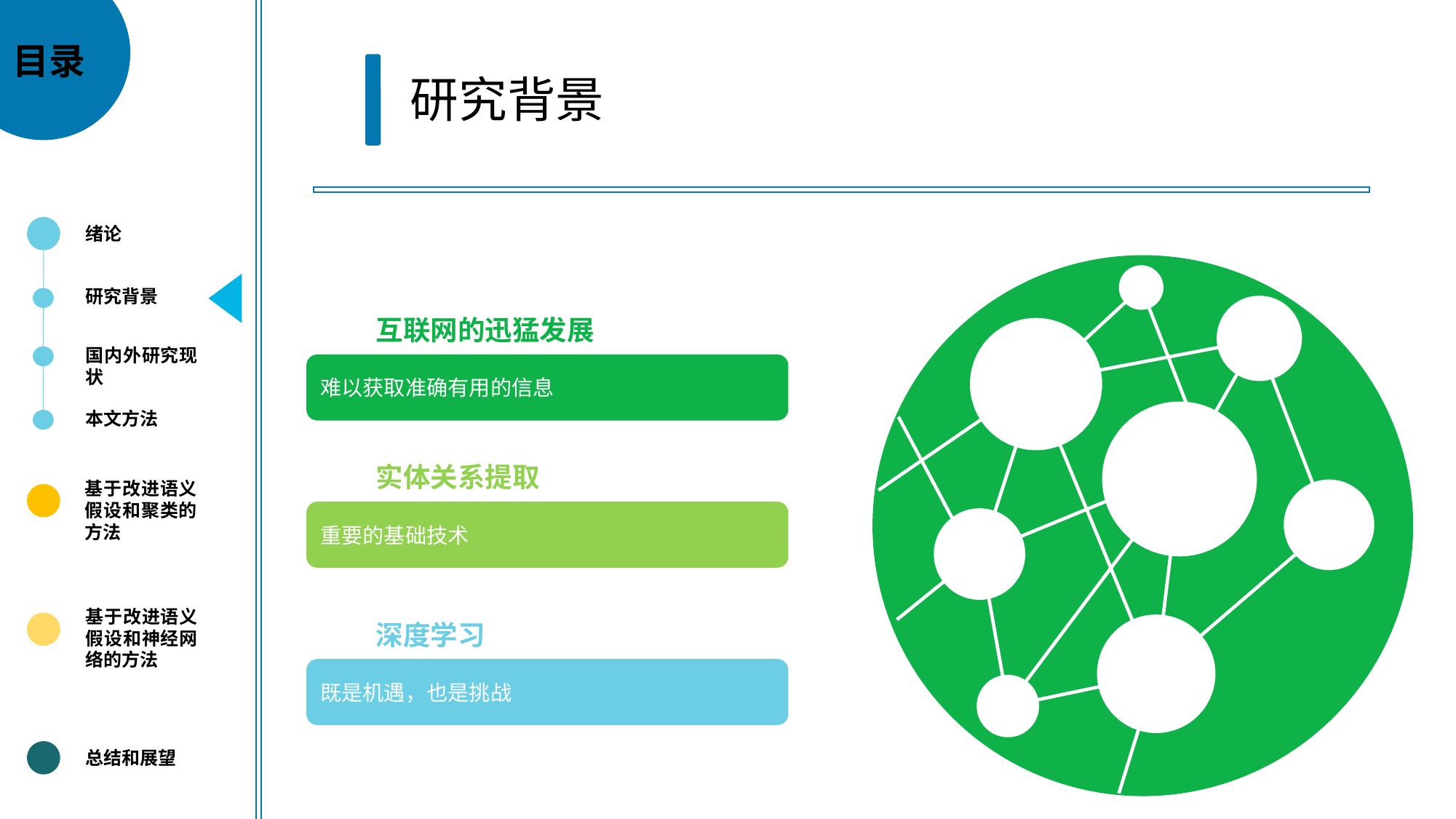

目录

研究背景

绪论

研究背景

互联网的迅猛发展

国内外研究现状

难以获取准确有用的信息

本文方法

实体关系提取
基于改进语义假设和聚类的方法

重要的基础技术

基于改进语义假设和神经网络的方法
深度学习

既是机遇，也是挑战

总结和展望